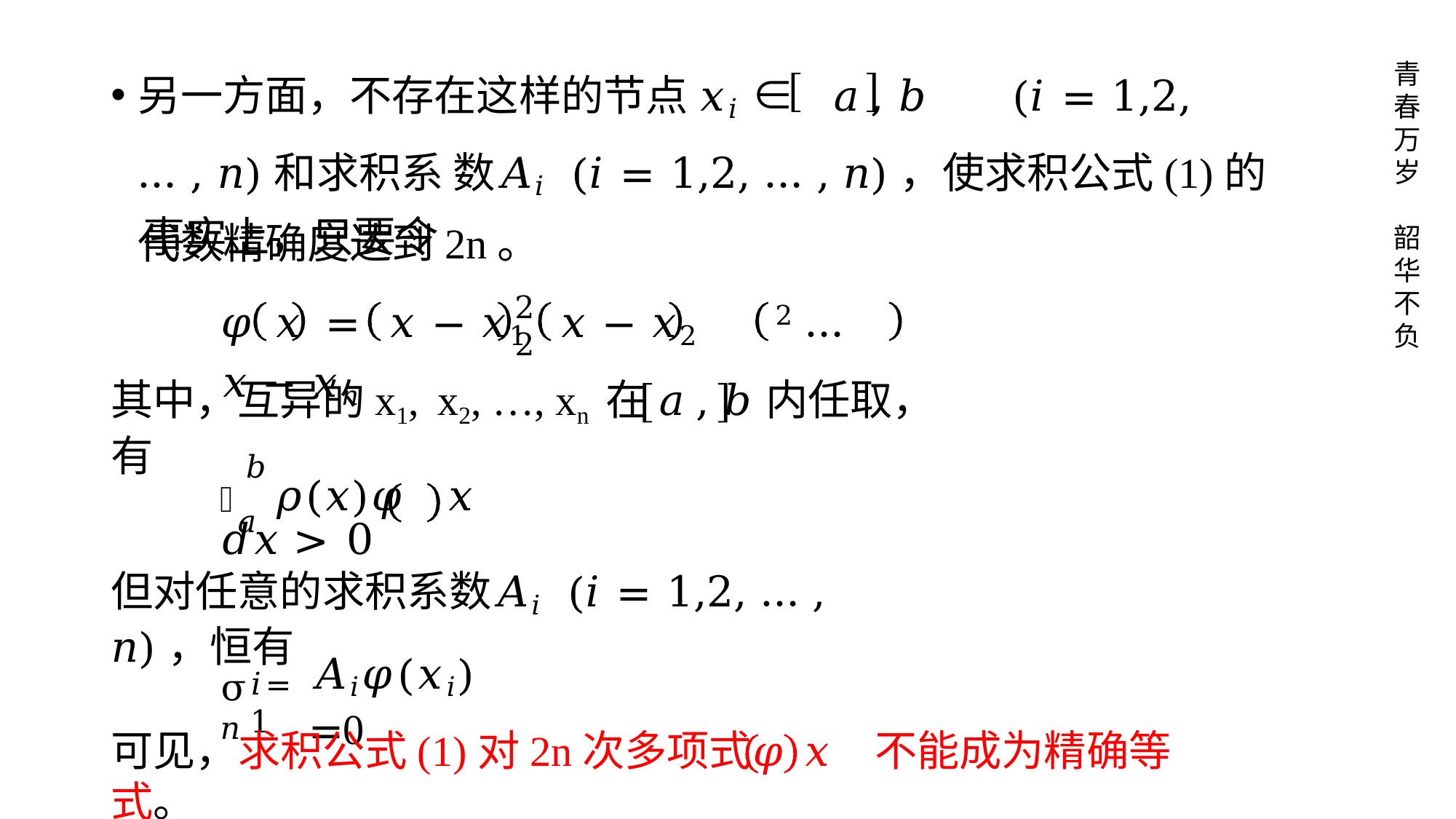

# 另一方面，不存在这样的节点 𝑥𝑖  ∈	𝑎, 𝑏	(𝑖 = 1,2, … , 𝑛)和求积系 数𝐴𝑖 (𝑖 = 1,2, … , 𝑛)，使求积公式(1)的代数精确度达到2n。
青 春 万 岁

事实上，只要令
韶 华 不 负
2	2
𝜑	𝑥	=	𝑥 − 𝑥1	𝑥 − 𝑥2	2 …	𝑥 − 𝑥𝑛

其中，互异的x1,	x2, …, xn 在 𝑎, 𝑏	内任取，有

𝑏
׬	𝜌(𝑥)𝜑	𝑥	𝑑𝑥 > 0

𝑎
但对任意的求积系数𝐴𝑖 (𝑖 = 1,2, … , 𝑛)，恒有
σ𝑛
𝐴𝑖𝜑(𝑥𝑖) =0
𝑖=1
可见，求积公式(1)对2n次多项式𝜑	𝑥	不能成为精确等式。